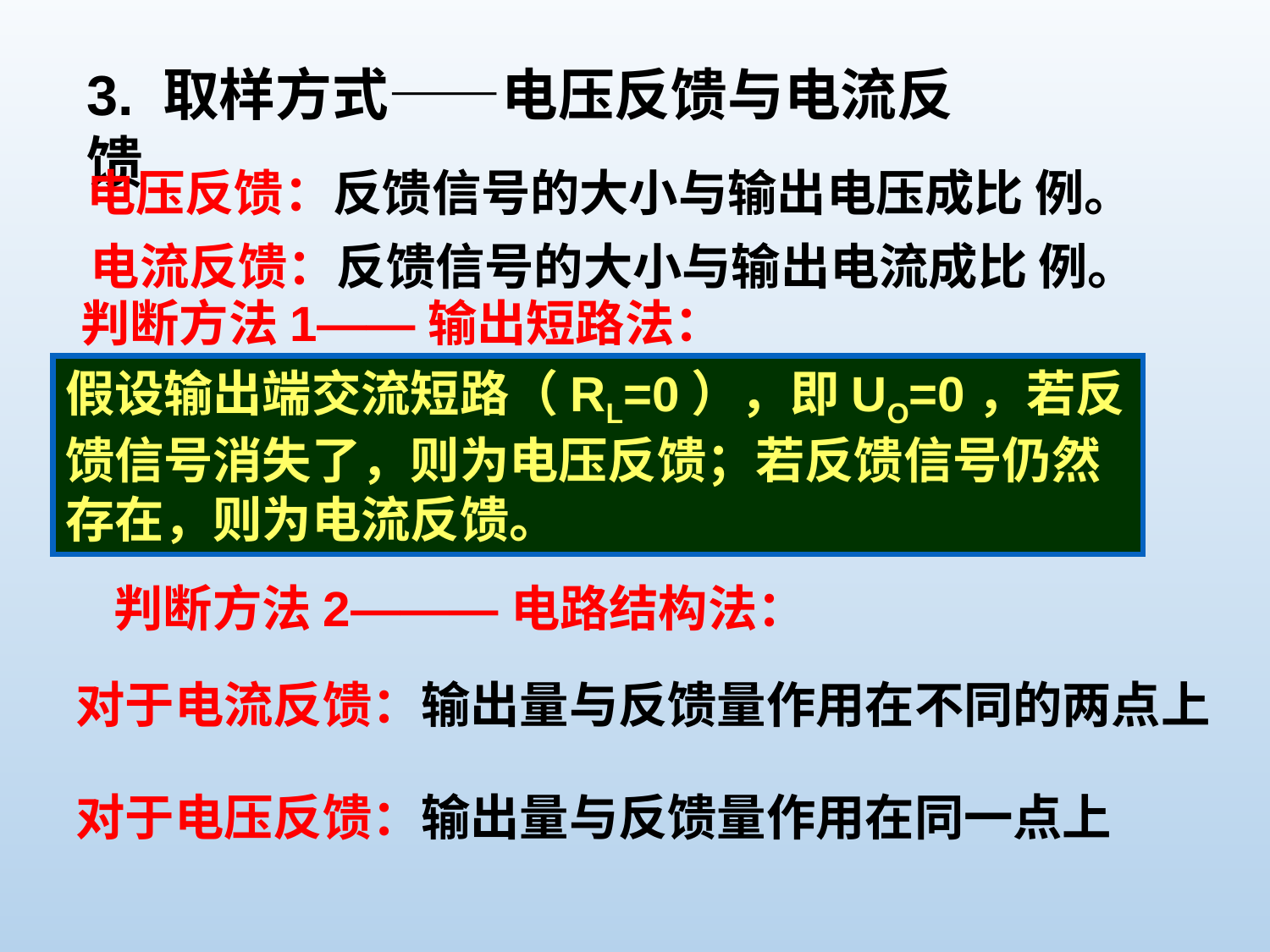

3. 取样方式——电压反馈与电流反馈
电压反馈：反馈信号的大小与输出电压成比 例。
电流反馈：反馈信号的大小与输出电流成比 例。
判断方法1——输出短路法：
假设输出端交流短路（RL=0），即UO=0，若反馈信号消失了，则为电压反馈；若反馈信号仍然存在，则为电流反馈。
判断方法2———电路结构法：
对于电流反馈：输出量与反馈量作用在不同的两点上
对于电压反馈：输出量与反馈量作用在同一点上